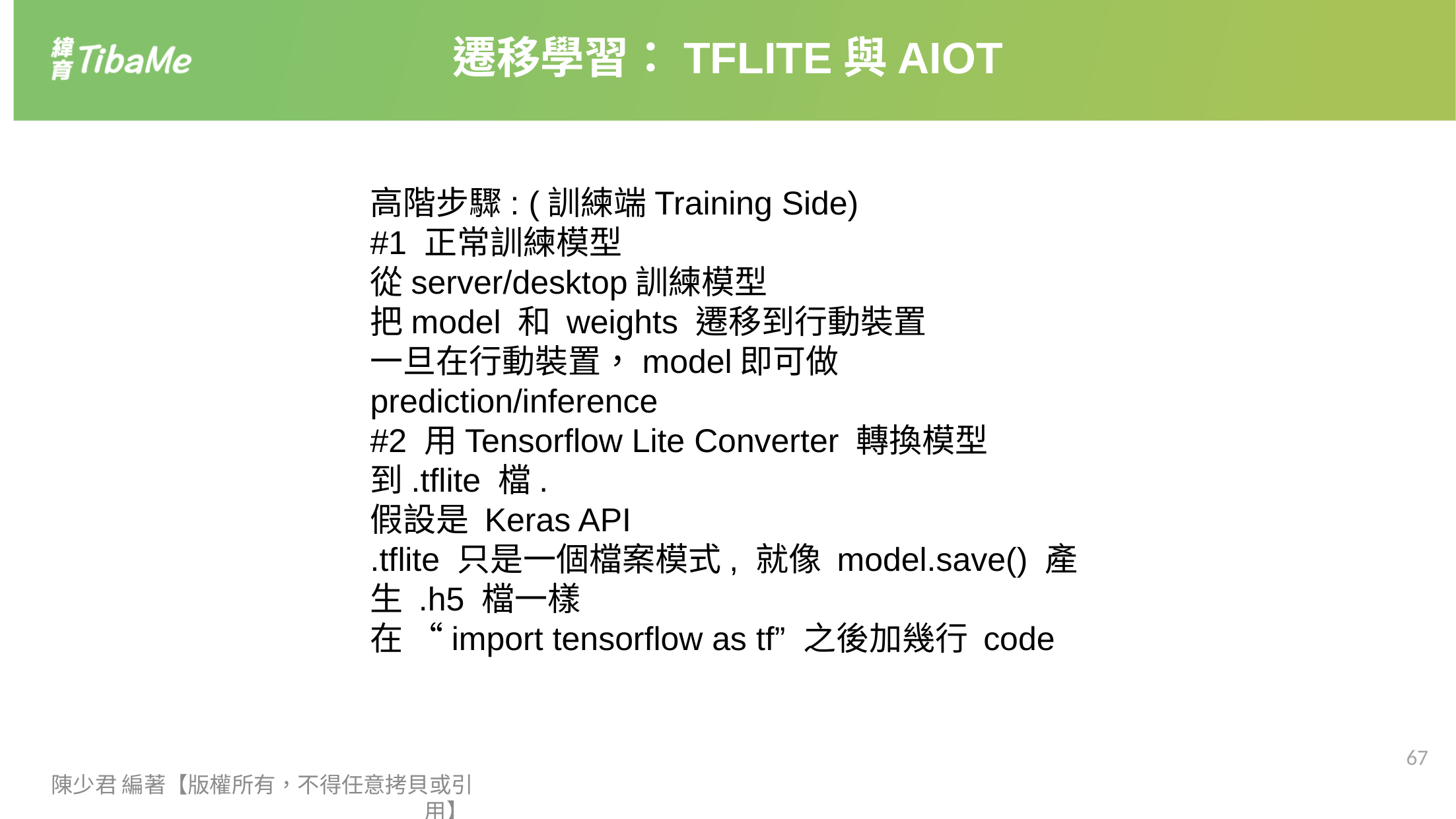

遷移學習：TFLITE與AIOT
高階步驟: (訓練端Training Side)
#1 正常訓練模型
從server/desktop訓練模型
把model 和 weights 遷移到行動裝置
一旦在行動裝置，model即可做 prediction/inference
#2 用Tensorflow Lite Converter 轉換模型到.tflite 檔.
假設是 Keras API
.tflite 只是一個檔案模式, 就像 model.save() 產生 .h5 檔一樣
在 “import tensorflow as tf” 之後加幾行 code